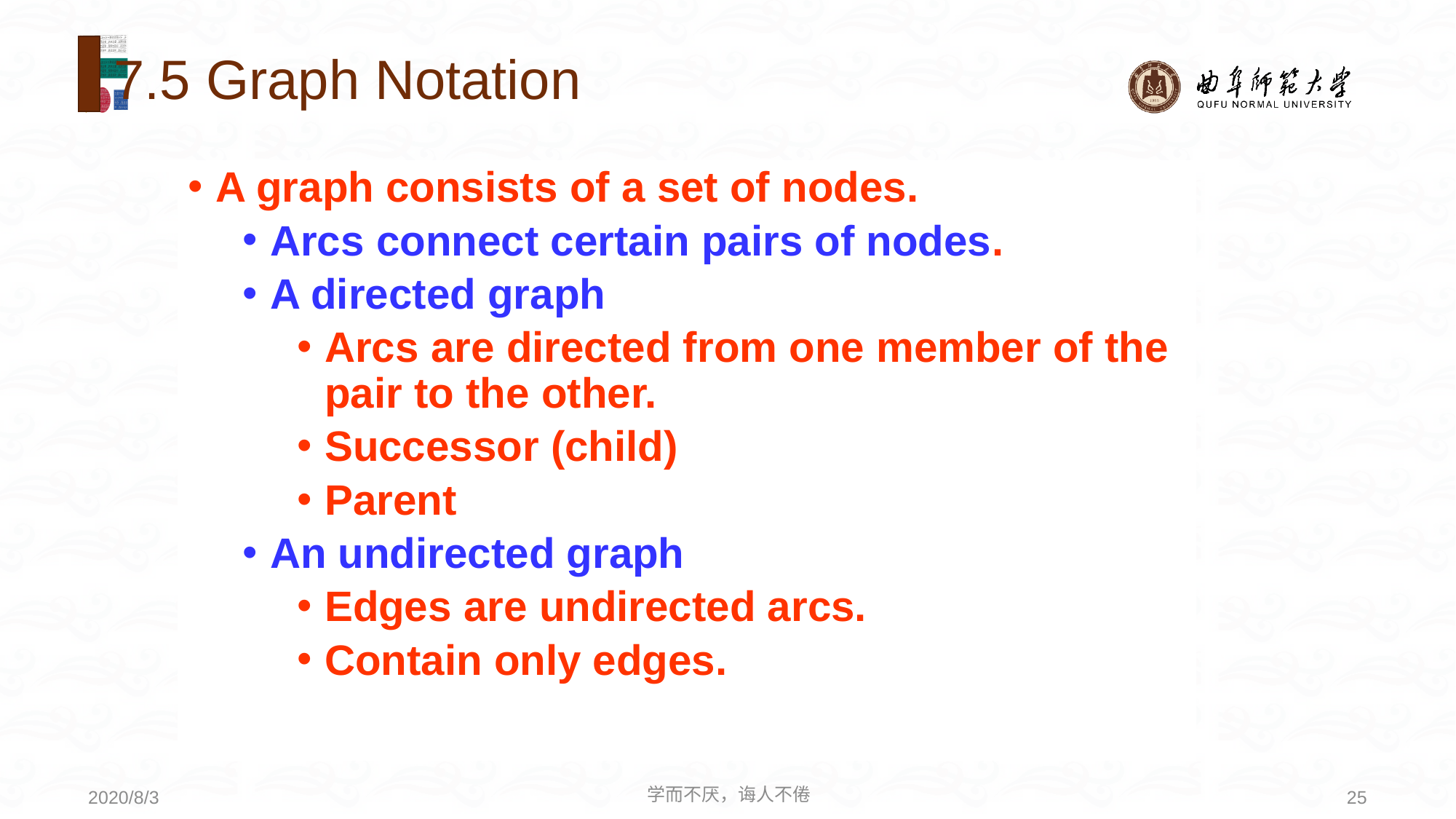

# 7.5 Graph Notation
A graph consists of a set of nodes.
Arcs connect certain pairs of nodes.
A directed graph
Arcs are directed from one member of the pair to the other.
Successor (child)
Parent
An undirected graph
Edges are undirected arcs.
Contain only edges.
学而不厌，诲人不倦
25
2020/8/3